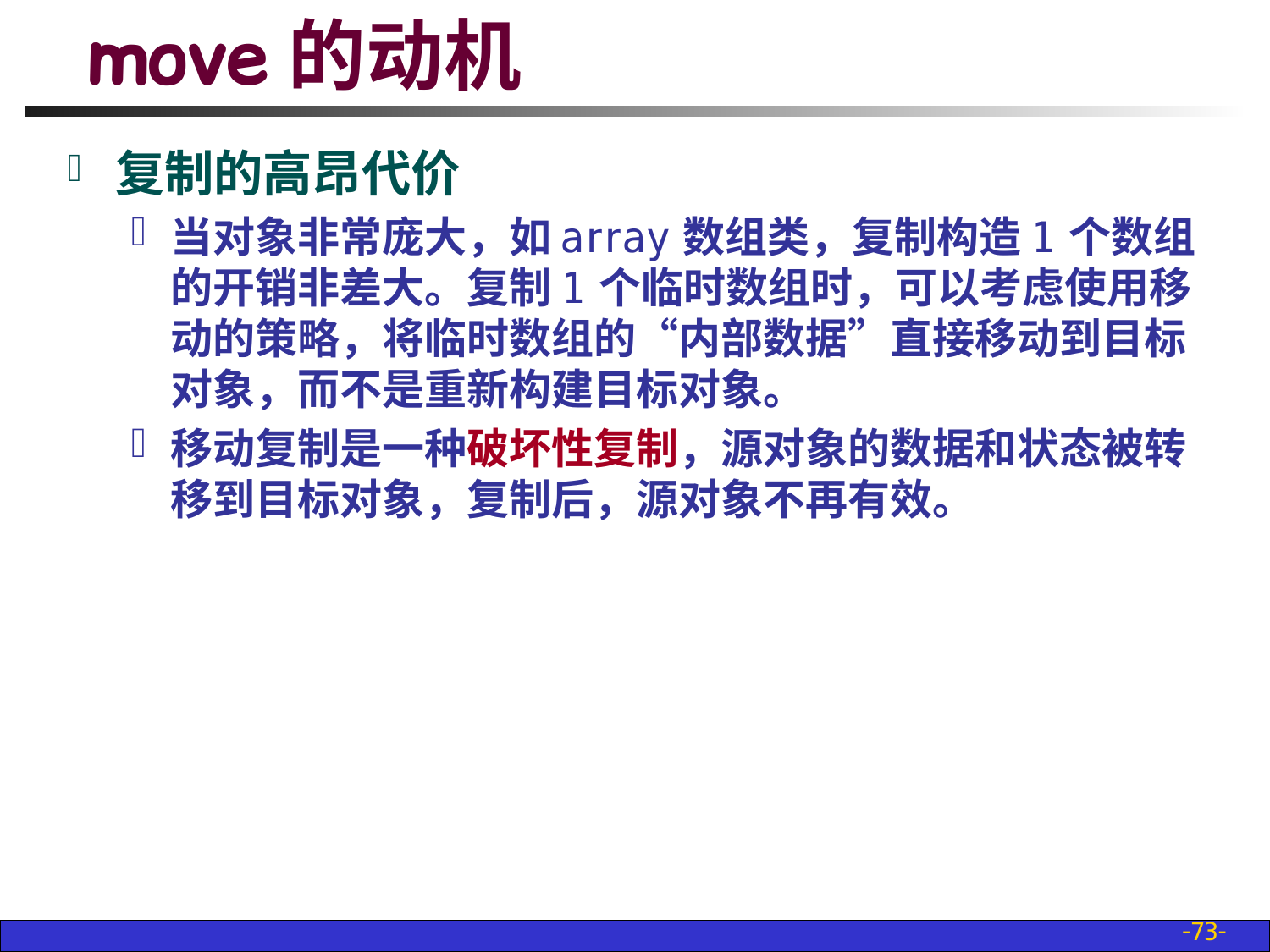

# move的动机
复制的高昂代价
当对象非常庞大，如array数组类，复制构造1个数组的开销非差大。复制1个临时数组时，可以考虑使用移动的策略，将临时数组的“内部数据”直接移动到目标对象，而不是重新构建目标对象。
移动复制是一种破坏性复制，源对象的数据和状态被转移到目标对象，复制后，源对象不再有效。
-73-